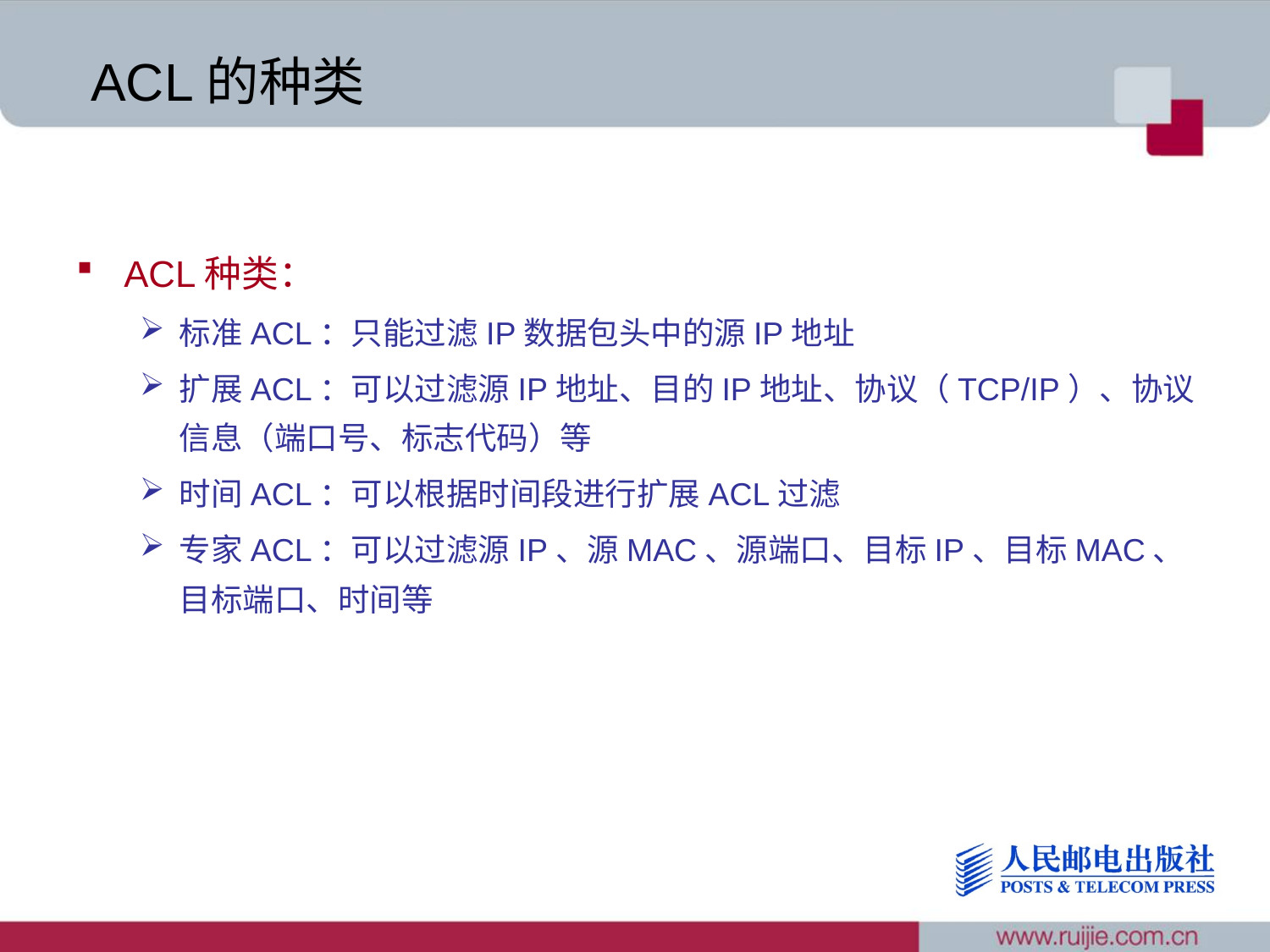

# ACL的种类
ACL种类：
标准ACL：只能过滤IP数据包头中的源IP地址
扩展ACL：可以过滤源IP地址、目的IP地址、协议（TCP/IP）、协议信息（端口号、标志代码）等
时间ACL：可以根据时间段进行扩展ACL过滤
专家ACL：可以过滤源IP、源MAC、源端口、目标IP、目标MAC、目标端口、时间等